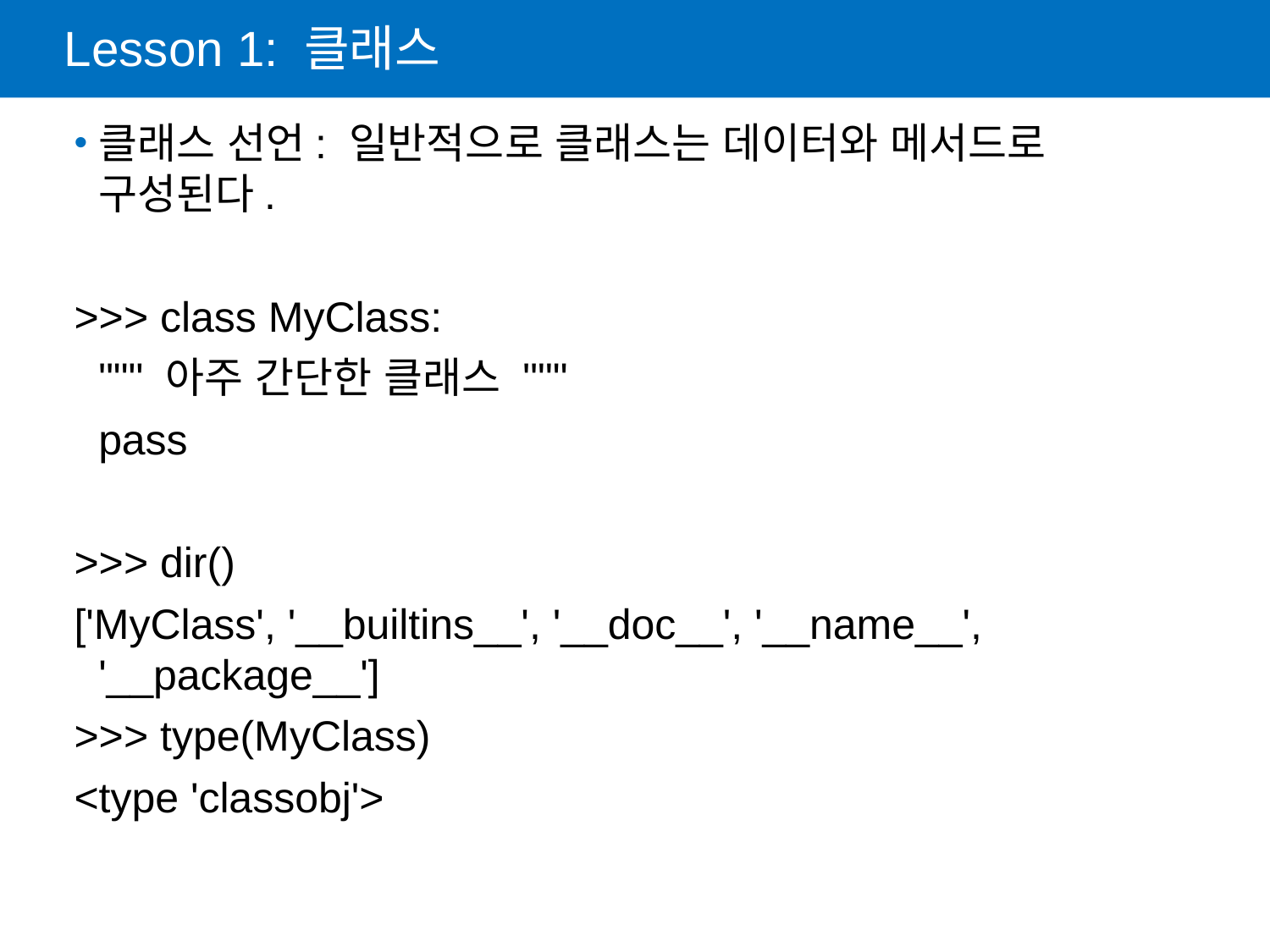

# Lesson 1: 클래스
클래스 선언: 일반적으로 클래스는 데이터와 메서드로 구성된다.

>>> class MyClass:
	""" 아주 간단한 클래스 """
	pass

>>> dir()
['MyClass', '__builtins__', '__doc__', '__name__', '__package__']
>>> type(MyClass)
<type 'classobj'>